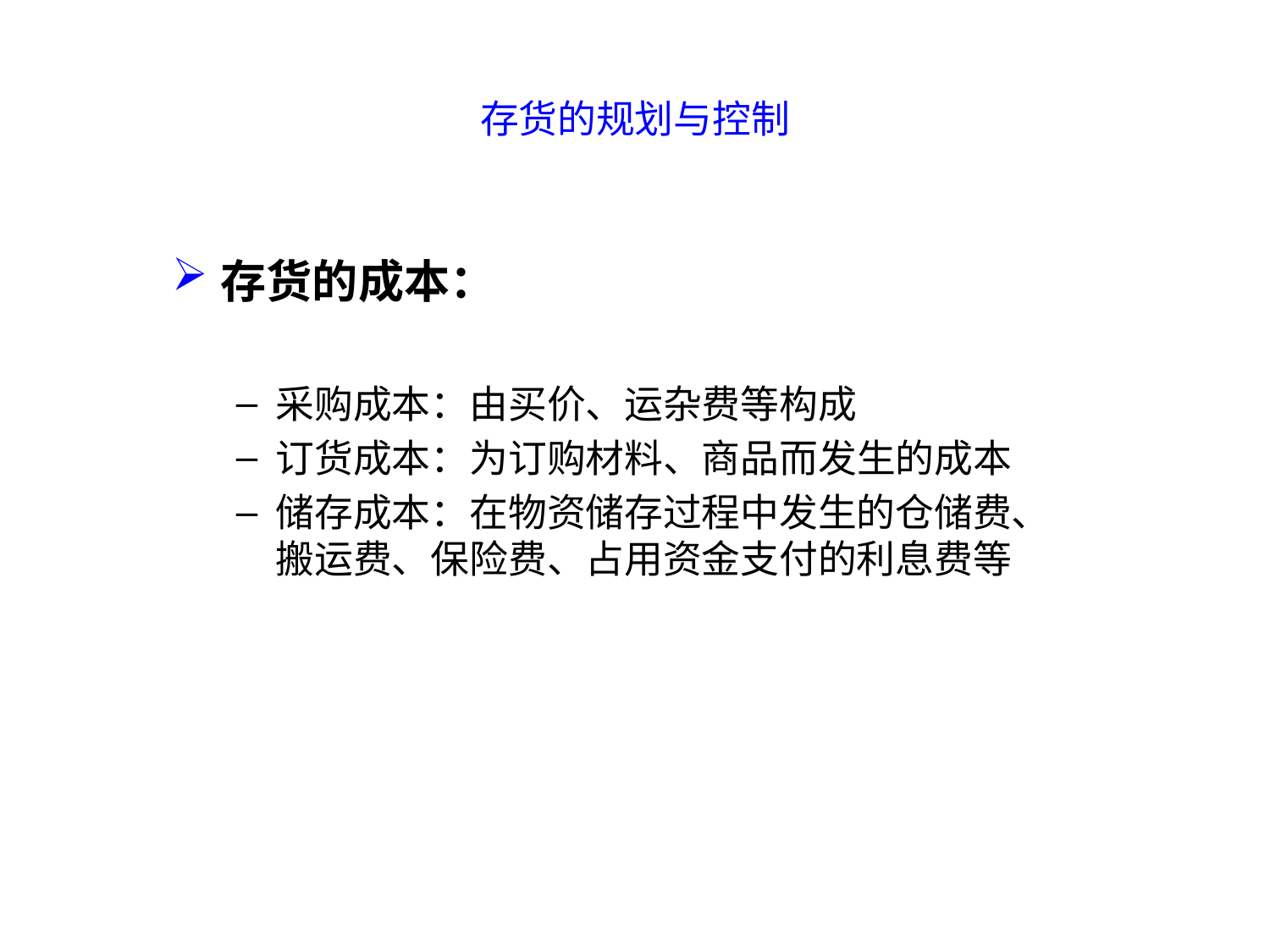

存货的规划与控制
存货的成本：

采购成本：由买价、运杂费等构成
订货成本：为订购材料、商品而发生的成本
储存成本：在物资储存过程中发生的仓储费、搬运费、保险费、占用资金支付的利息费等